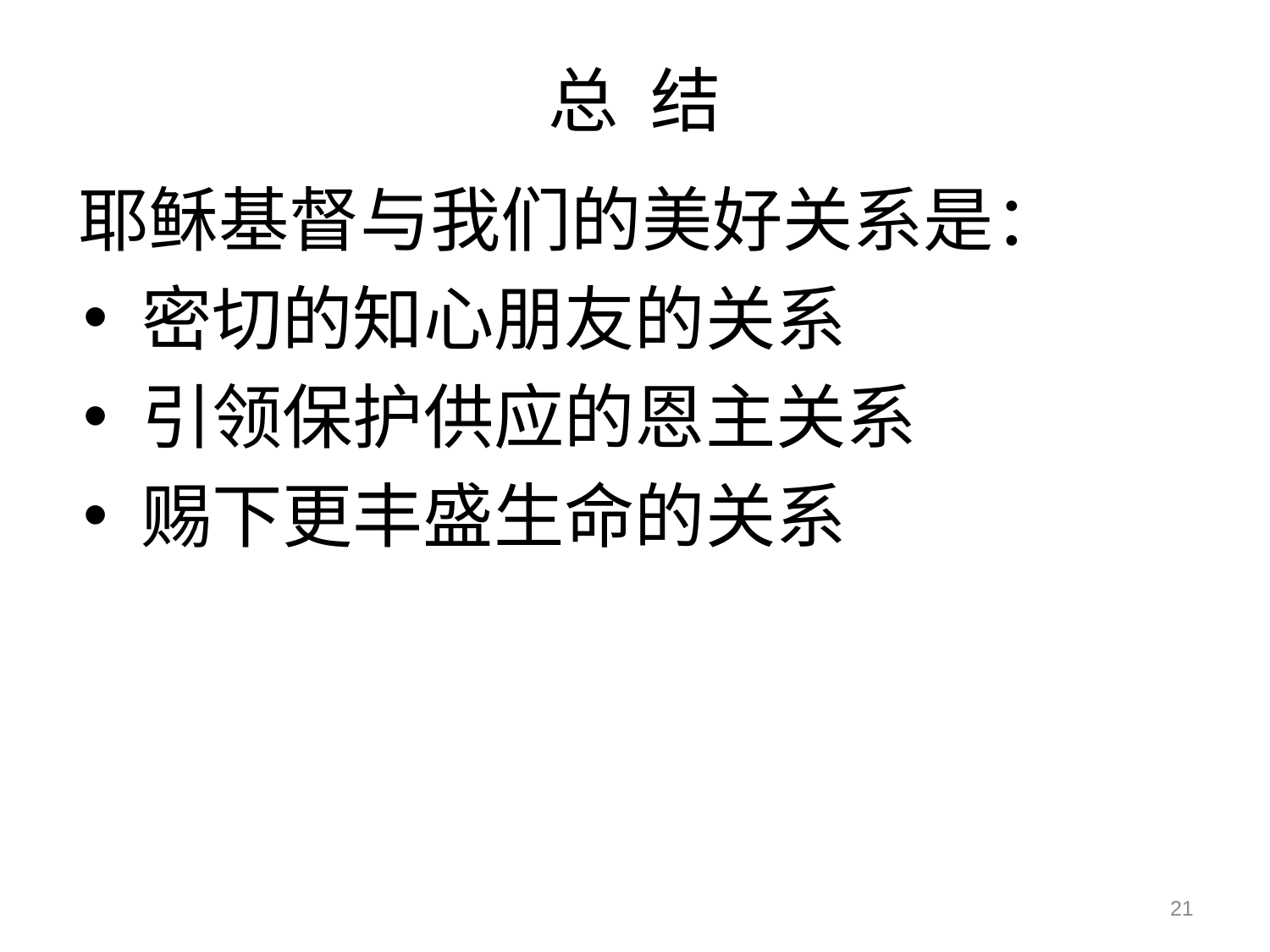

# 总  结
耶稣基督与我们的美好关系是：
密切的知心朋友的关系
引领保护供应的恩主关系
赐下更丰盛生命的关系
21